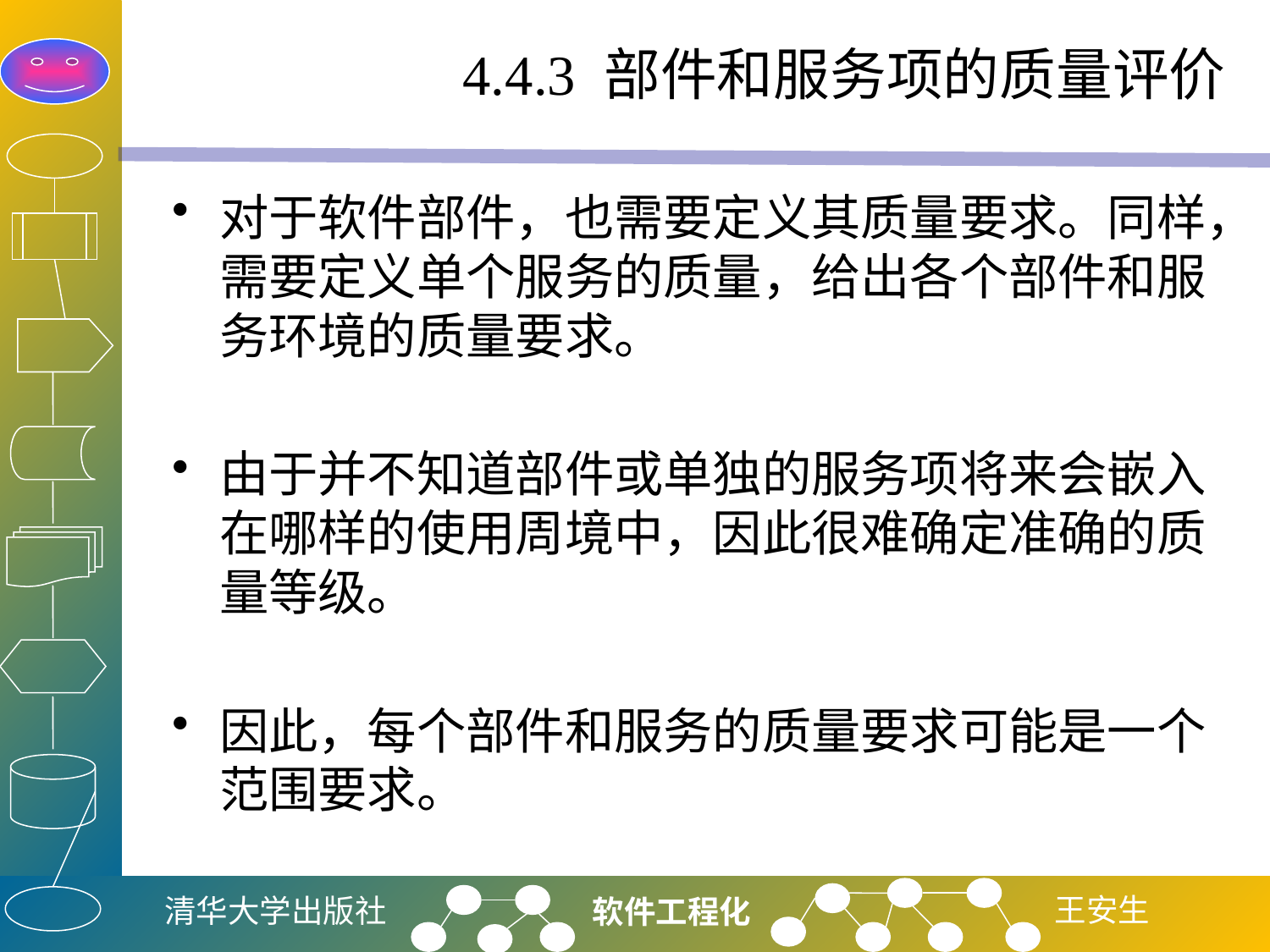

# 4.4.3 部件和服务项的质量评价
对于软件部件，也需要定义其质量要求。同样，需要定义单个服务的质量，给出各个部件和服务环境的质量要求。

由于并不知道部件或单独的服务项将来会嵌入在哪样的使用周境中，因此很难确定准确的质量等级。

因此，每个部件和服务的质量要求可能是一个范围要求。